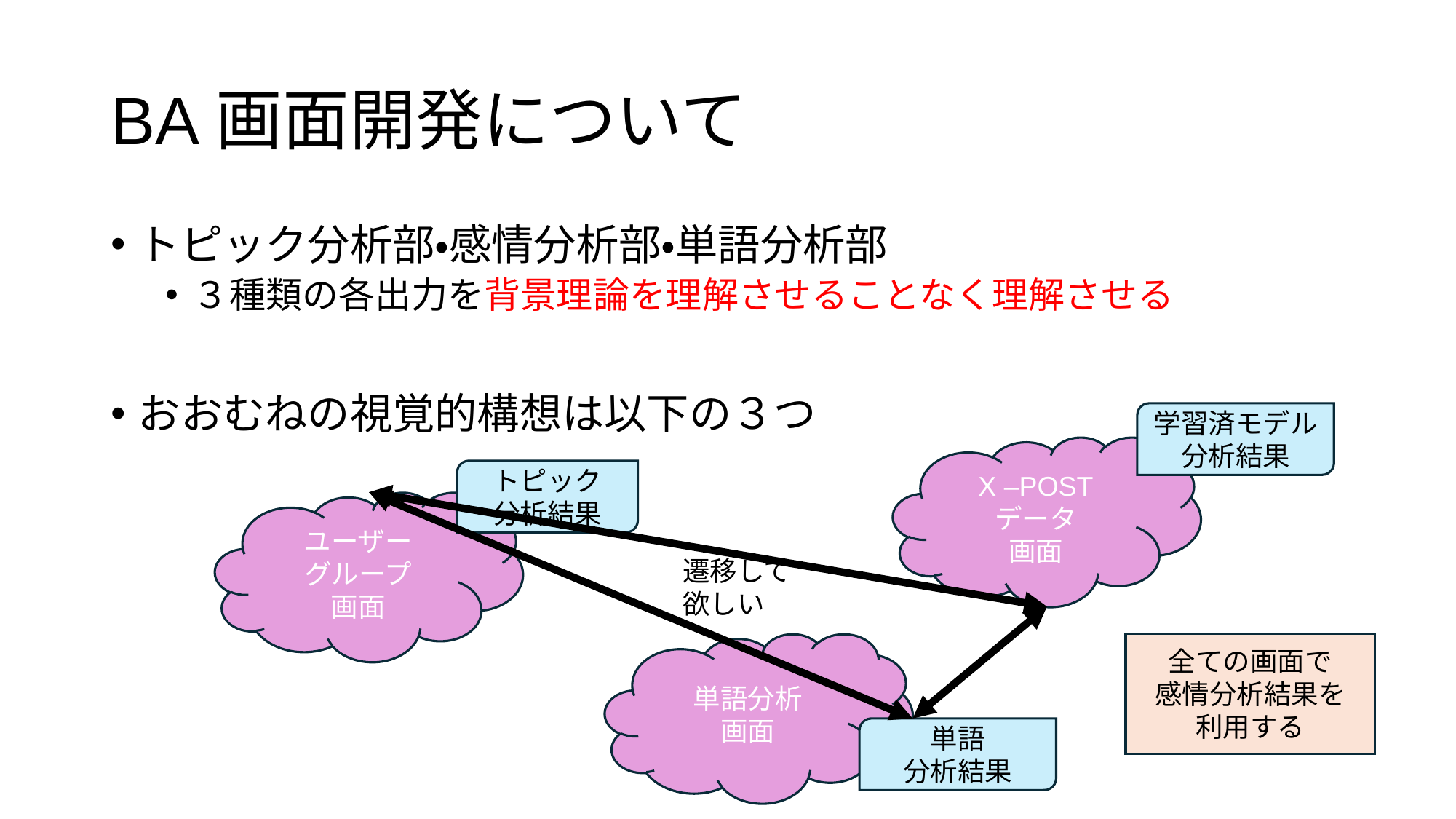

# BA画面開発について
トピック分析部・感情分析部・単語分析部
３種類の各出力を背景理論を理解させることなく理解させる

おおむねの視覚的構想は以下の３つ

学習済モデル
分析結果
X –POST
データ
画面
トピック
分析結果
ユーザー
グループ
画面
遷移して
欲しい
単語分析
画面
全ての画面で
感情分析結果を
利用する
単語
分析結果